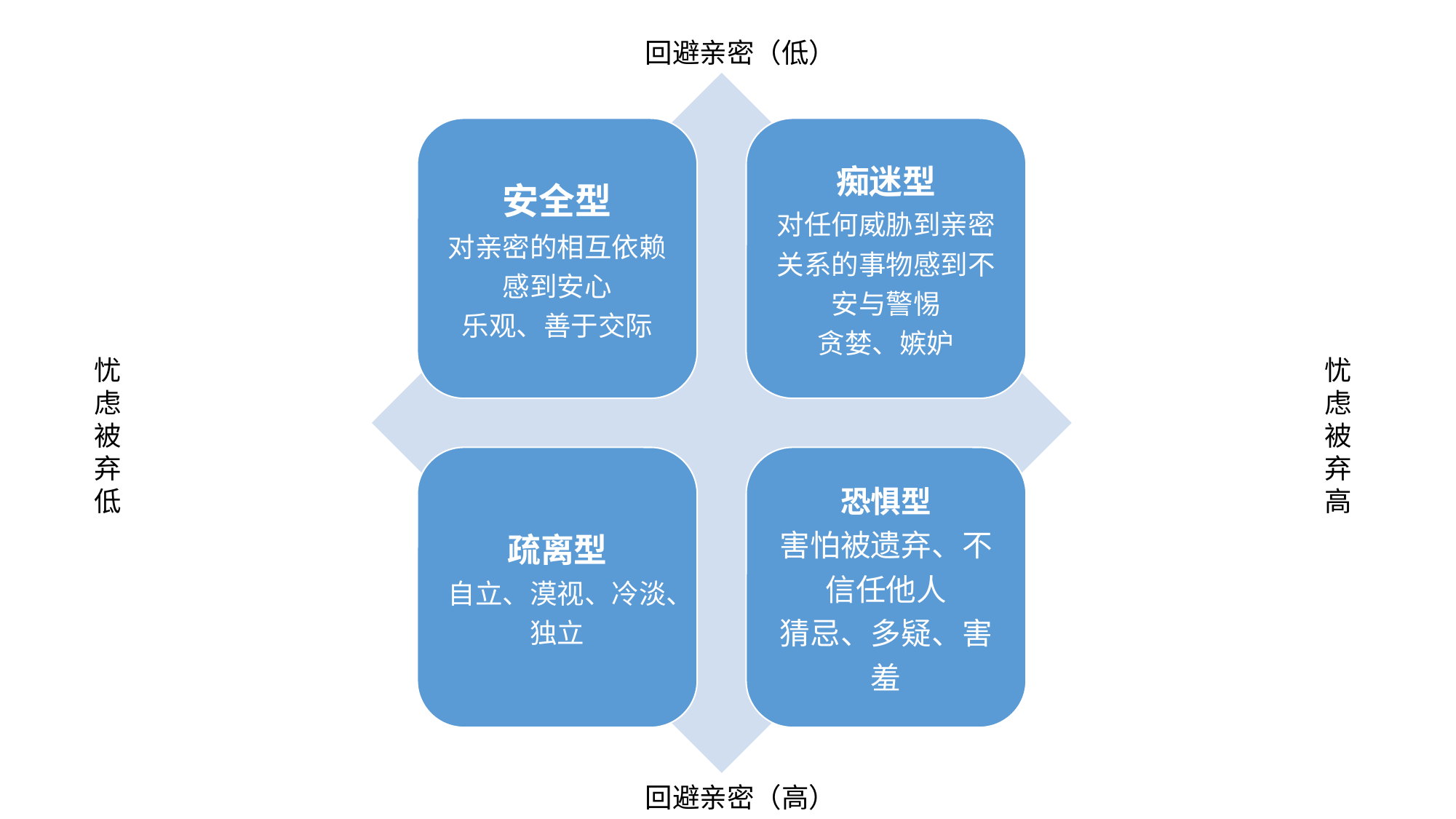

回避亲密（低）
安全型
对亲密的相互依赖感到安心
乐观、善于交际
痴迷型
对任何威胁到亲密关系的事物感到不安与警惕
贪婪、嫉妒
疏离型
自立、漠视、冷淡、独立
恐惧型
害怕被遗弃、不信任他人
猜忌、多疑、害羞
忧虑被弃低
忧虑被弃高
回避亲密（高）